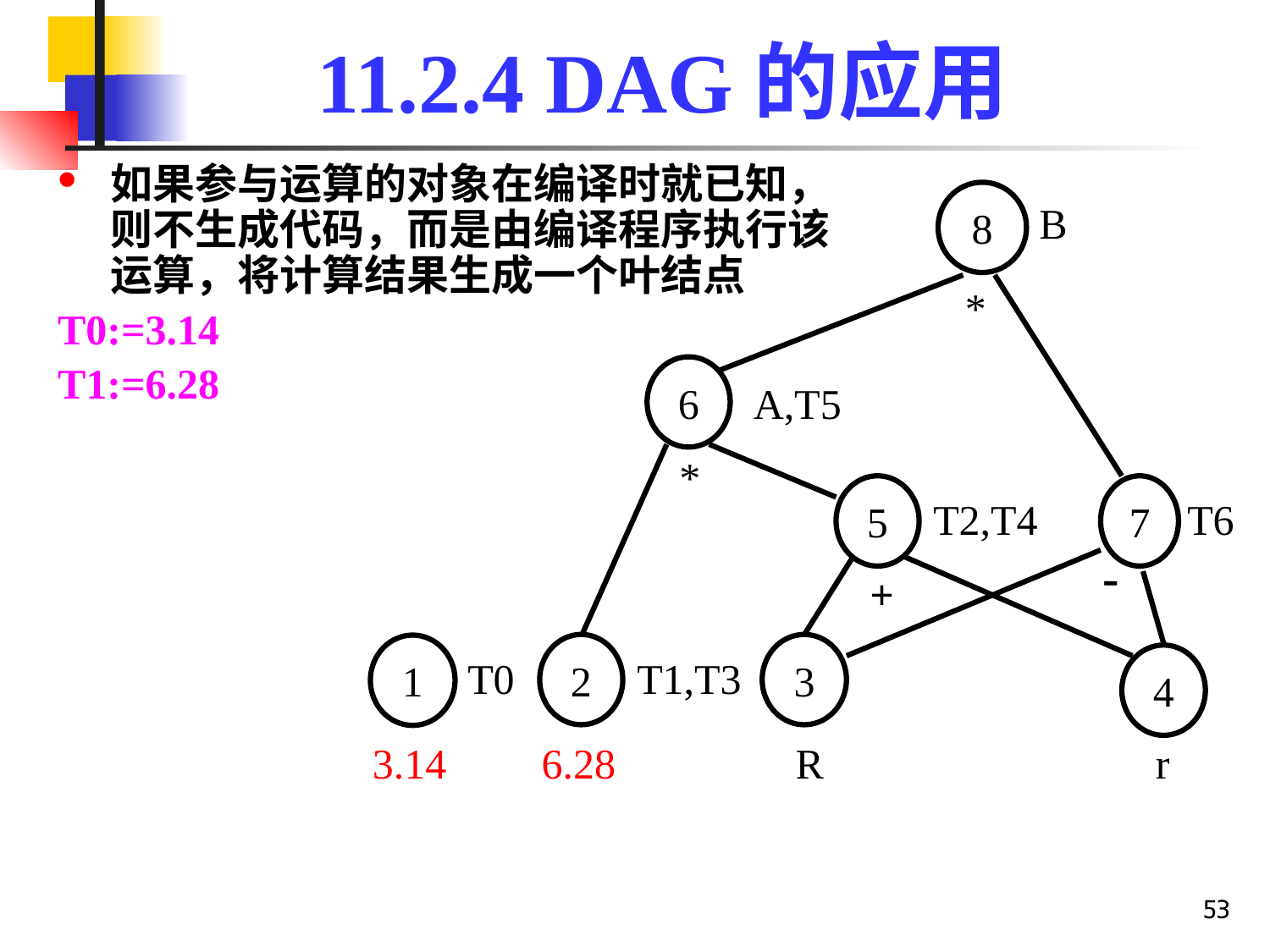

# 11.2.4 DAG的应用
如果参与运算的对象在编译时就已知，则不生成代码，而是由编译程序执行该运算，将计算结果生成一个叶结点
T0:=3.14
T1:=6.28
8
B

*

6
A,T5

*

5
7
T2,T4
T6
-

+

2
3
1
T0
T1,T3
4
3.14
6.28
R
r
53